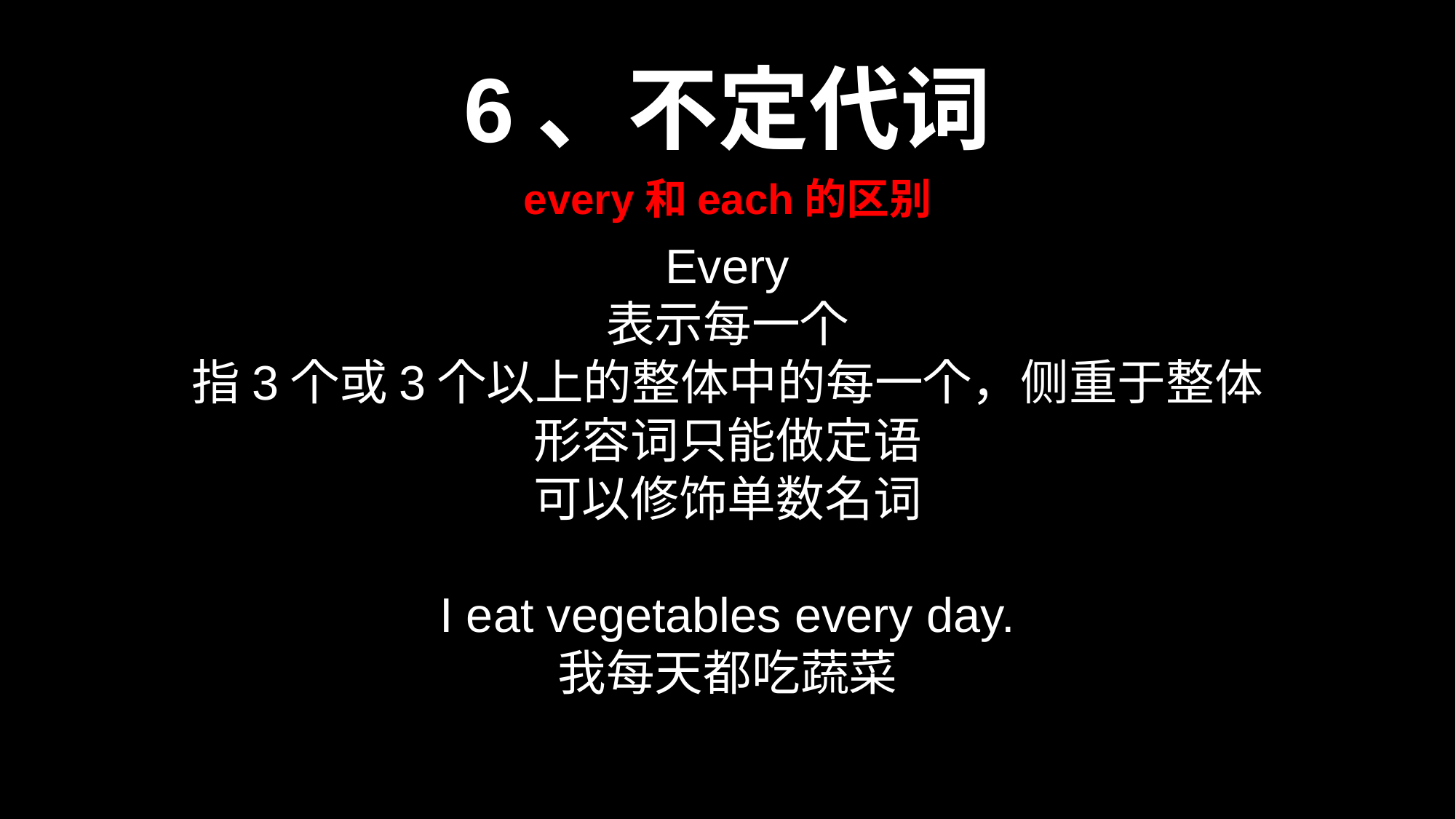

6、不定代词
every和each的区别
Every
表示每一个
指3个或3个以上的整体中的每一个，侧重于整体
形容词只能做定语
可以修饰单数名词

I eat vegetables every day.
我每天都吃蔬菜